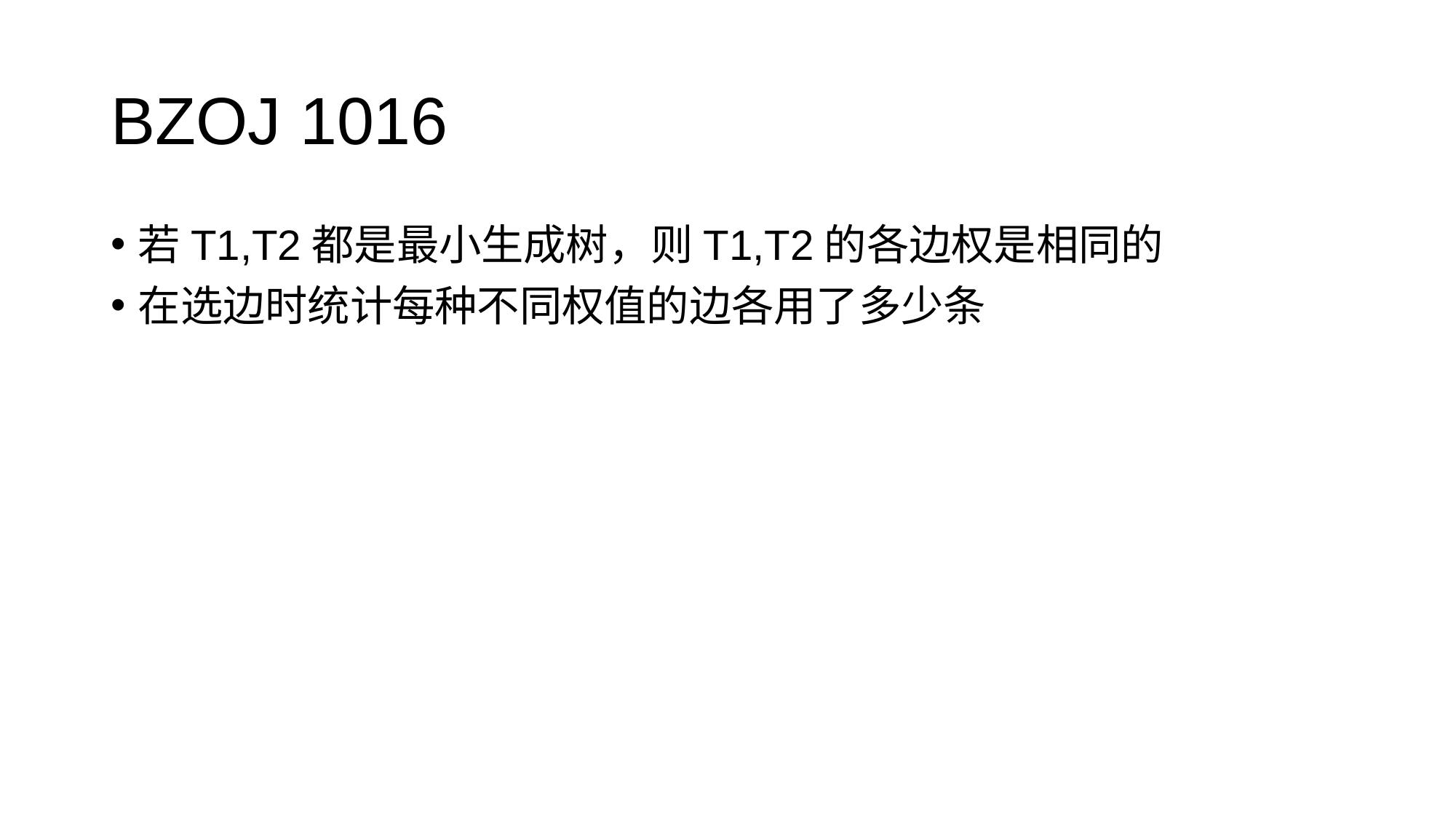

# BZOJ 1016
若T1,T2都是最小生成树，则T1,T2的各边权是相同的
在选边时统计每种不同权值的边各用了多少条